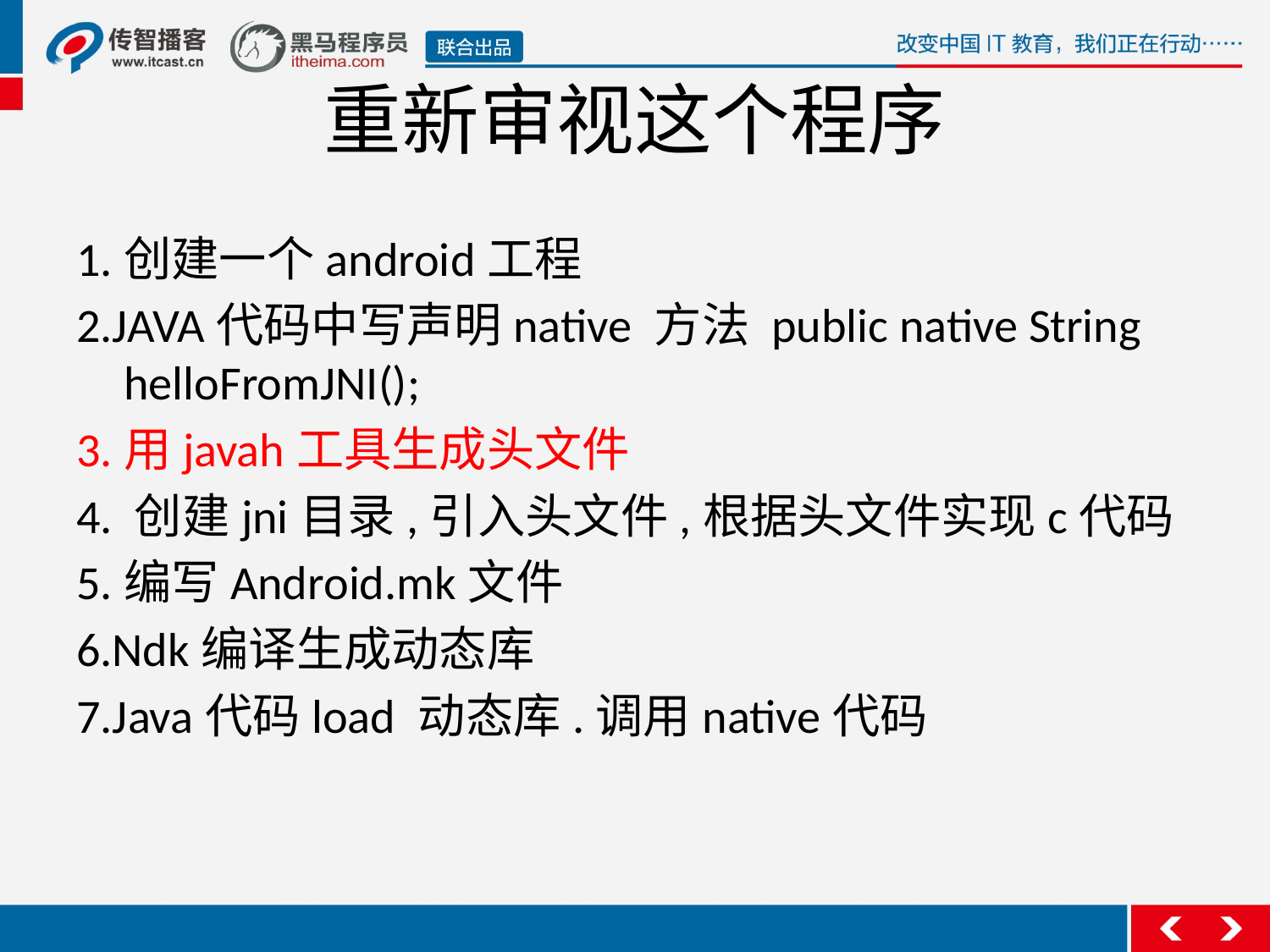

重新审视这个程序
1.创建一个android工程
2.JAVA代码中写声明native 方法 public native String helloFromJNI();
3.用javah工具生成头文件
4. 创建jni目录,引入头文件,根据头文件实现c代码
5.编写Android.mk文件
6.Ndk编译生成动态库
7.Java代码load 动态库.调用native代码